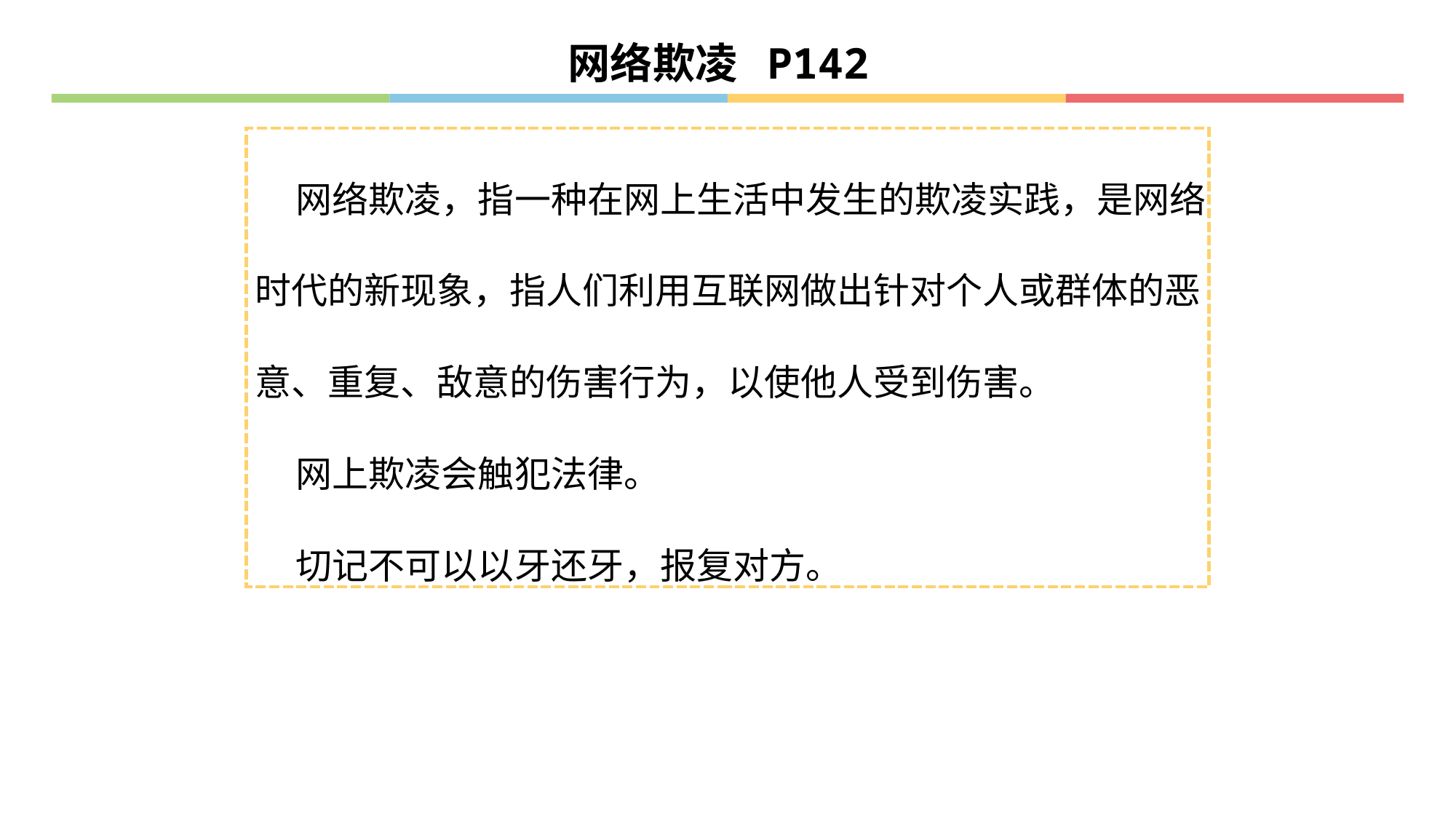

网络欺凌  P142
    网络欺凌，指一种在网上生活中发生的欺凌实践，是网络时代的新现象，指人们利用互联网做出针对个人或群体的恶意、重复、敌意的伤害行为，以使他人受到伤害。
    网上欺凌会触犯法律。
    切记不可以以牙还牙，报复对方。